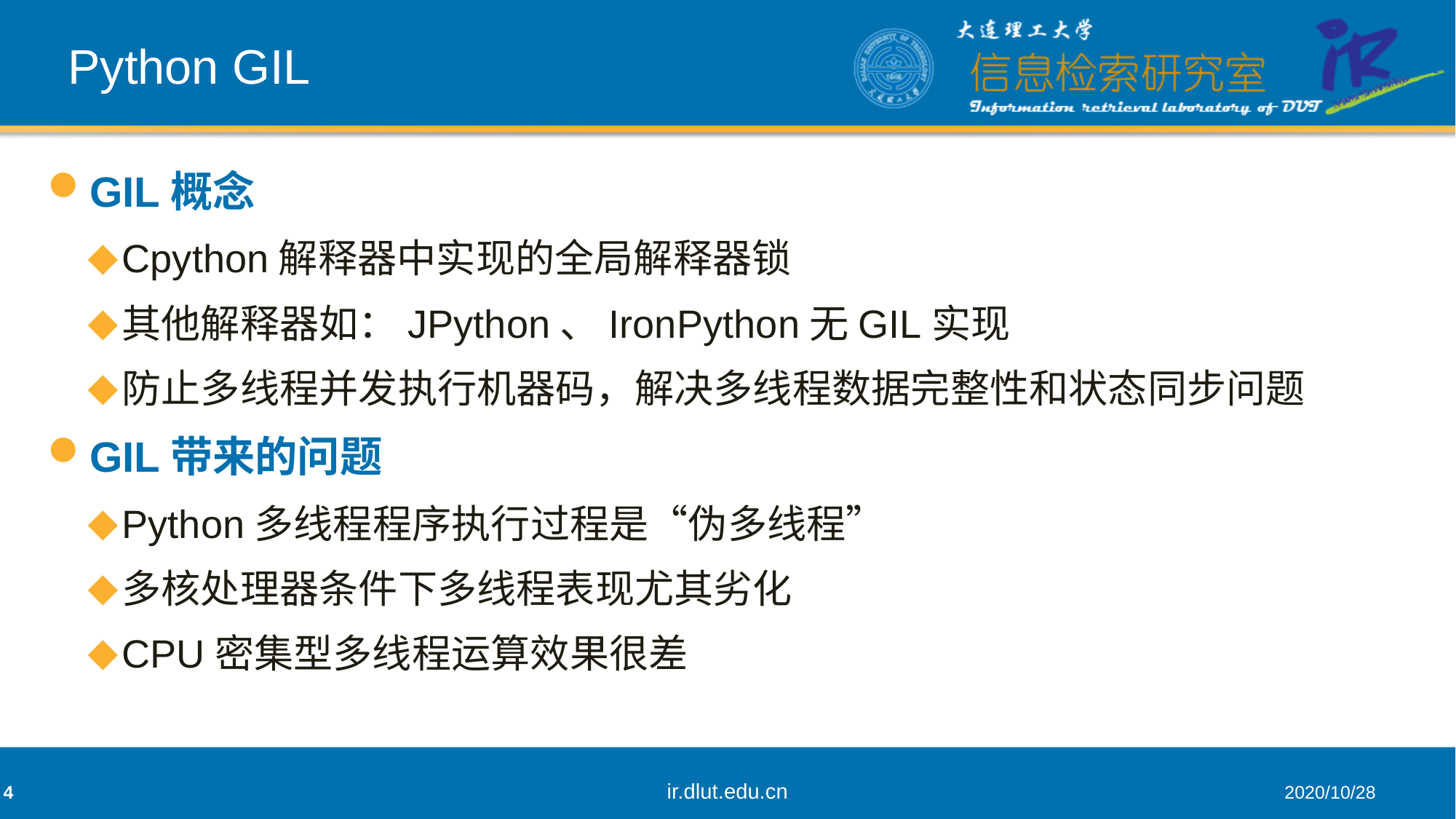

# Python GIL
GIL概念
Cpython解释器中实现的全局解释器锁
其他解释器如：JPython、IronPython无GIL实现
防止多线程并发执行机器码，解决多线程数据完整性和状态同步问题
GIL带来的问题
Python多线程程序执行过程是“伪多线程”
多核处理器条件下多线程表现尤其劣化
CPU密集型多线程运算效果很差